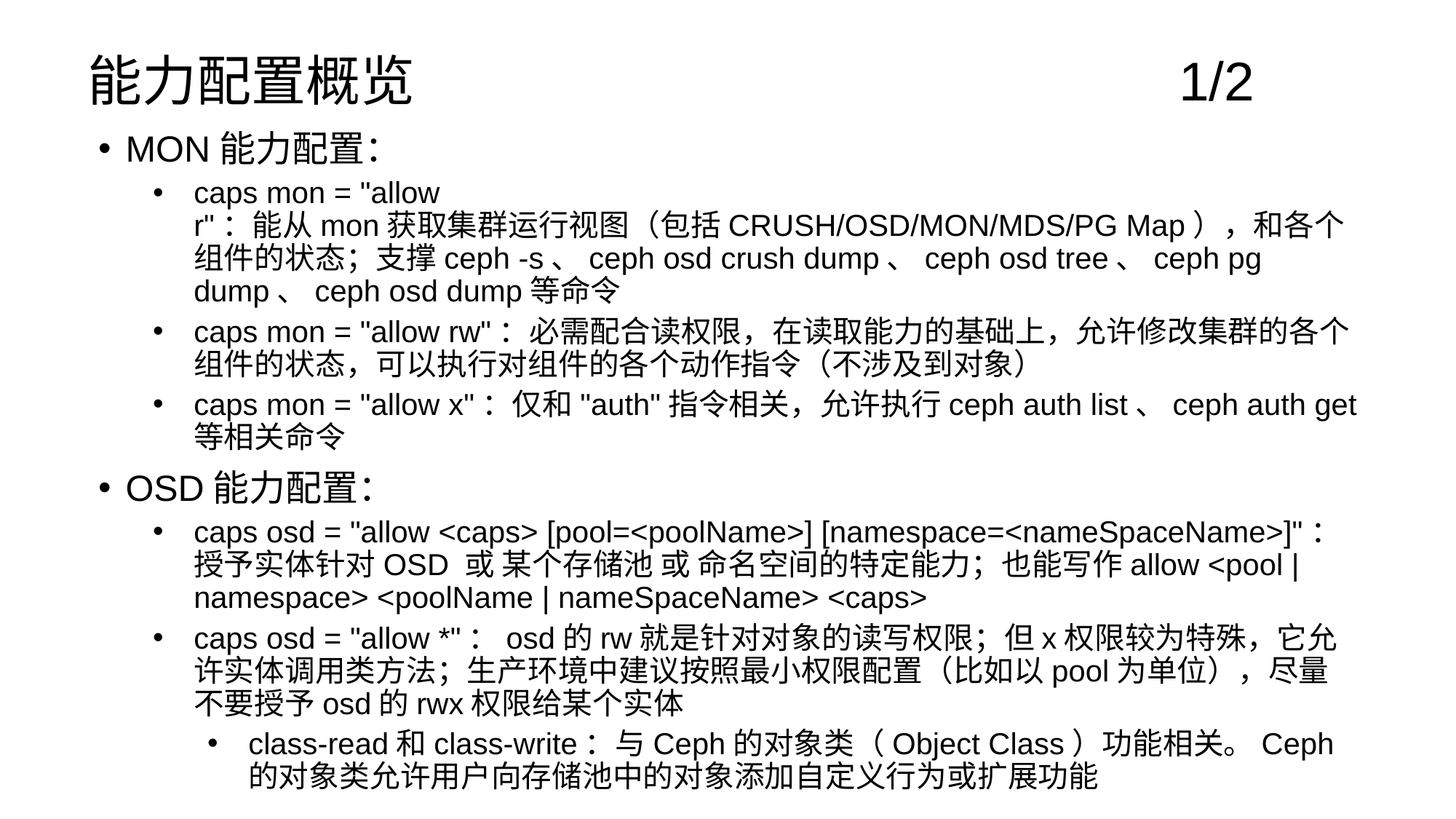

# 能力配置概览							1/2
MON能力配置：
caps mon = "allow r"：能从mon获取集群运行视图（包括CRUSH/OSD/MON/MDS/PG Map），和各个组件的状态；支撑ceph -s、ceph osd crush dump、ceph osd tree、ceph pg dump、ceph osd dump等命令
caps mon = "allow rw"：必需配合读权限，在读取能力的基础上，允许修改集群的各个组件的状态，可以执行对组件的各个动作指令（不涉及到对象）
caps mon = "allow x"：仅和"auth"指令相关，允许执行ceph auth list、ceph auth get等相关命令
OSD能力配置：
caps osd = "allow <caps> [pool=<poolName>] [namespace=<nameSpaceName>]"：授予实体针对OSD 或 某个存储池 或 命名空间的特定能力；也能写作allow <pool | namespace> <poolName | nameSpaceName> <caps>
caps osd = "allow *"：osd的rw就是针对对象的读写权限；但x权限较为特殊，它允许实体调用类方法；生产环境中建议按照最小权限配置（比如以pool为单位），尽量不要授予osd的rwx权限给某个实体
class-read和class-write：与Ceph的对象类（Object Class）功能相关。Ceph的对象类允许用户向存储池中的对象添加自定义行为或扩展功能